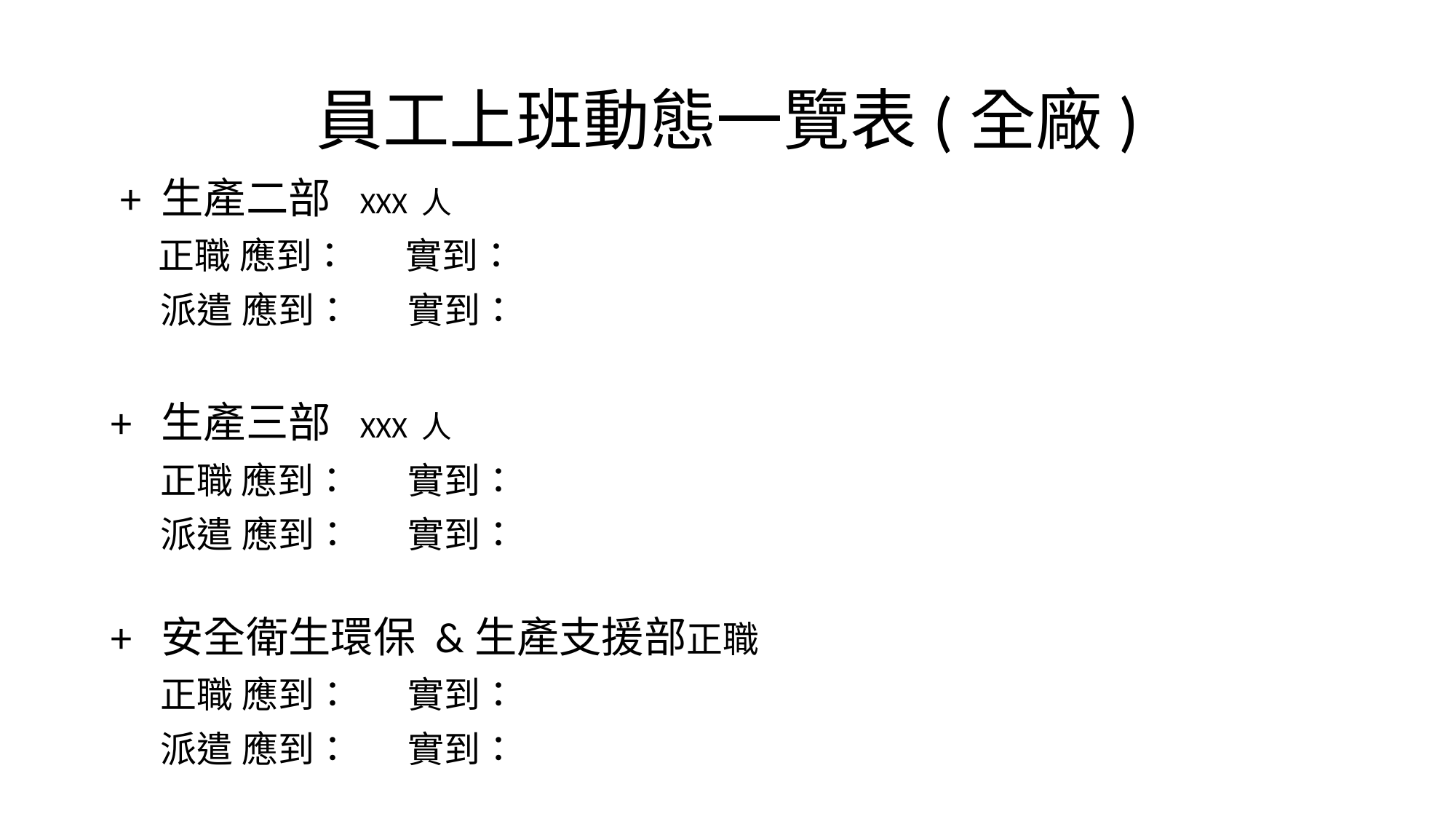

# 員工上班動態一覽表(全廠)
 + 生產二部  XXX 人
      正職 應到：       實到：
     派遣 應到：       實到：

+  生產三部  XXX 人
        正職 應到：       實到：
     派遣 應到：       實到：

+  安全衛生環保 &生產支援部正職
     正職 應到：       實到：
     派遣 應到：       實到：